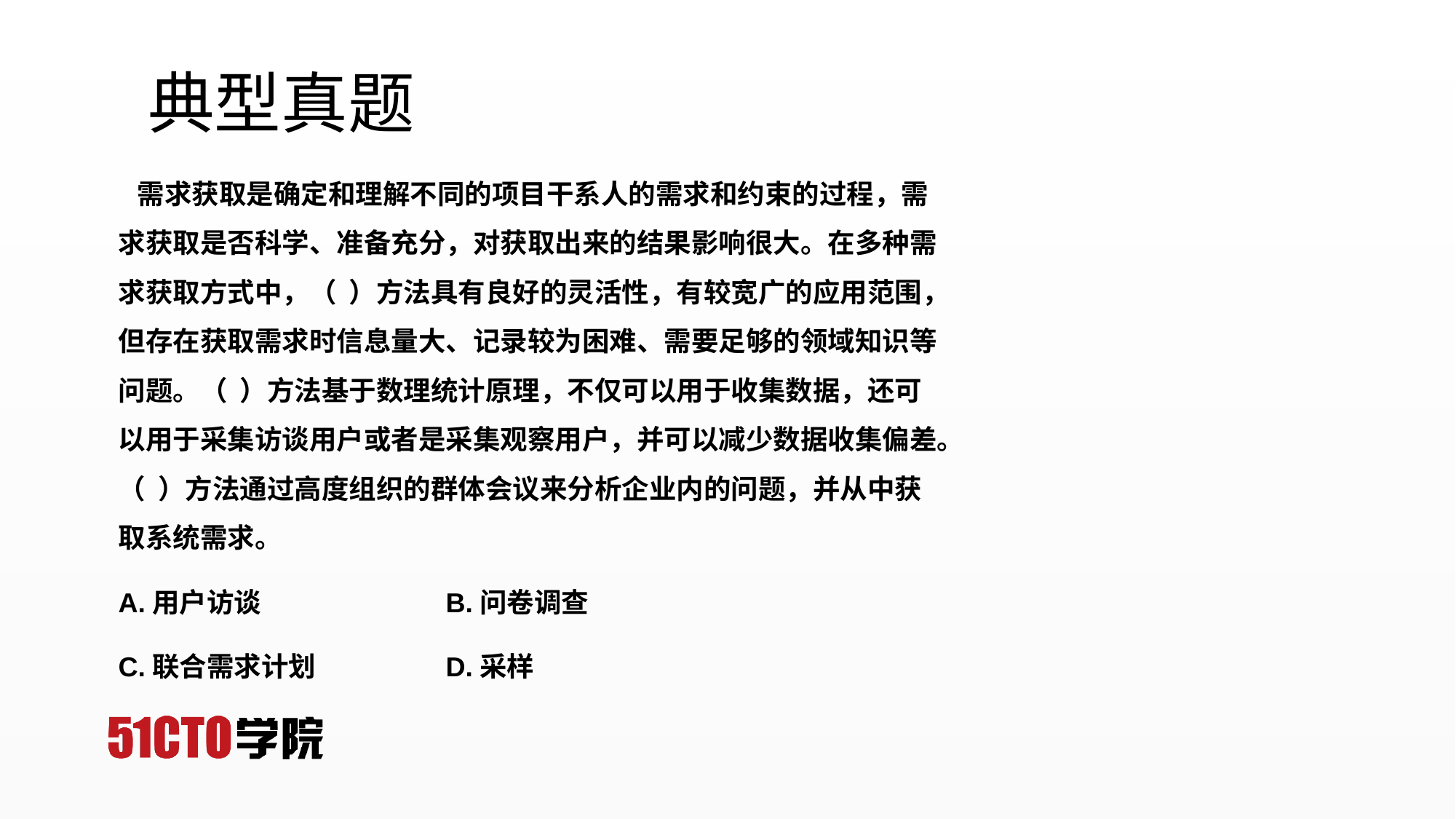

# 典型真题
  需求获取是确定和理解不同的项目干系人的需求和约束的过程，需求获取是否科学、准备充分，对获取出来的结果影响很大。在多种需求获取方式中，（  ）方法具有良好的灵活性，有较宽广的应用范围，但存在获取需求时信息量大、记录较为困难、需要足够的领域知识等问题。（  ）方法基于数理统计原理，不仅可以用于收集数据，还可以用于采集访谈用户或者是采集观察用户，并可以减少数据收集偏差。（  ）方法通过高度组织的群体会议来分析企业内的问题，并从中获取系统需求。
A.用户访谈		B.问卷调查
C.联合需求计划		D.采样